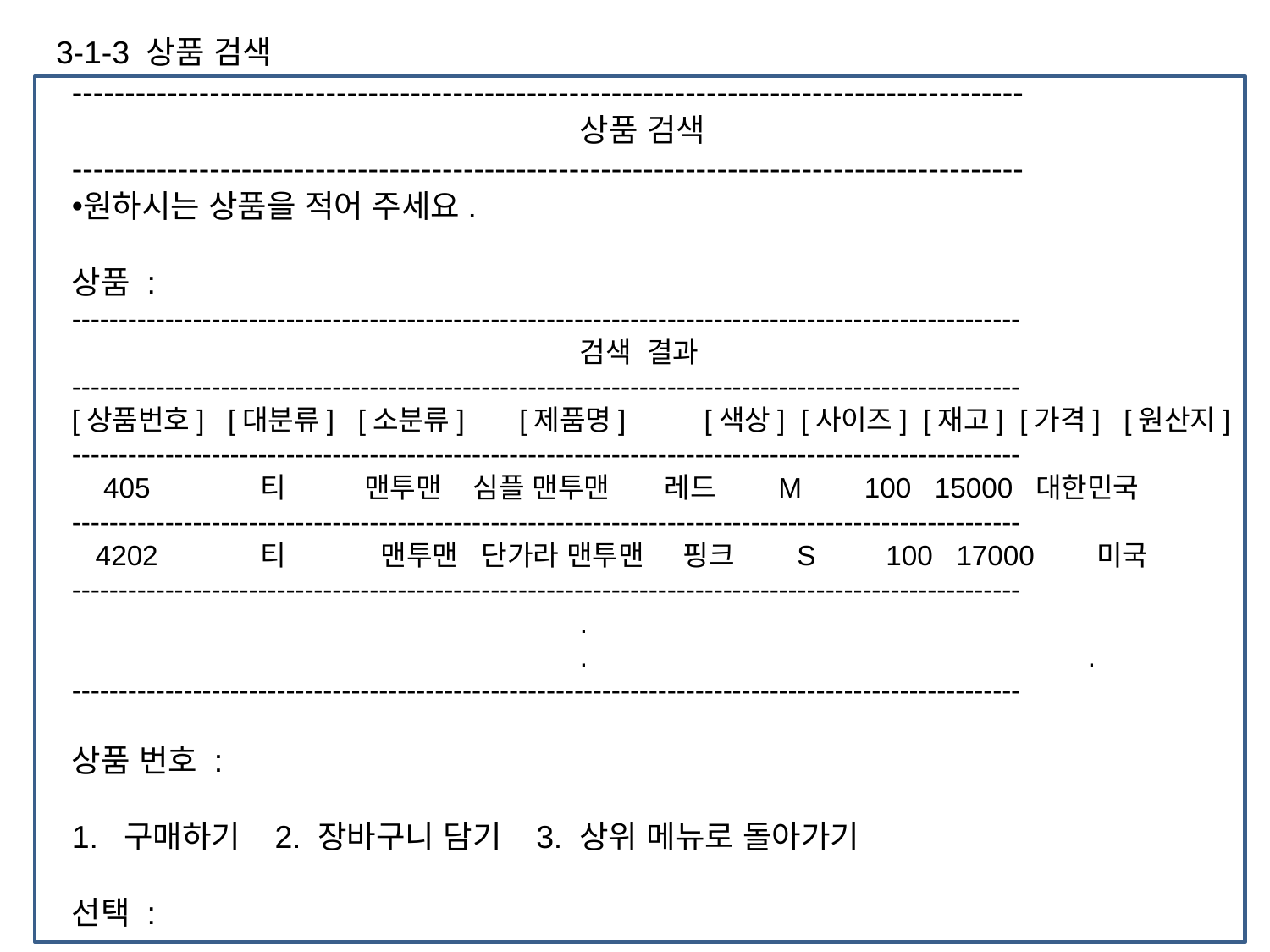

3-1-3 상품 검색
------------------------------------------------------------------------------------------
				상품 검색
------------------------------------------------------------------------------------------
원하시는 상품을 적어 주세요.

상품 :
------------------------------------------------------------------------------------------------------
	           			검색  결과
------------------------------------------------------------------------------------------------------
[상품번호]   [대분류]   [소분류]       [제품명]          [색상]  [사이즈]  [재고]  [가격]   [원산지]
------------------------------------------------------------------------------------------------------
    405	       티          맨투맨    심플 맨투맨       레드       M        100   15000  대한민국
------------------------------------------------------------------------------------------------------
   4202	       티	       맨투맨   단가라 맨투맨     핑크       S         100   17000       미국
------------------------------------------------------------------------------------------------------
				.
				.				.
------------------------------------------------------------------------------------------------------

상품 번호 :

1.  구매하기   2. 장바구니 담기   3. 상위 메뉴로 돌아가기

선택 :